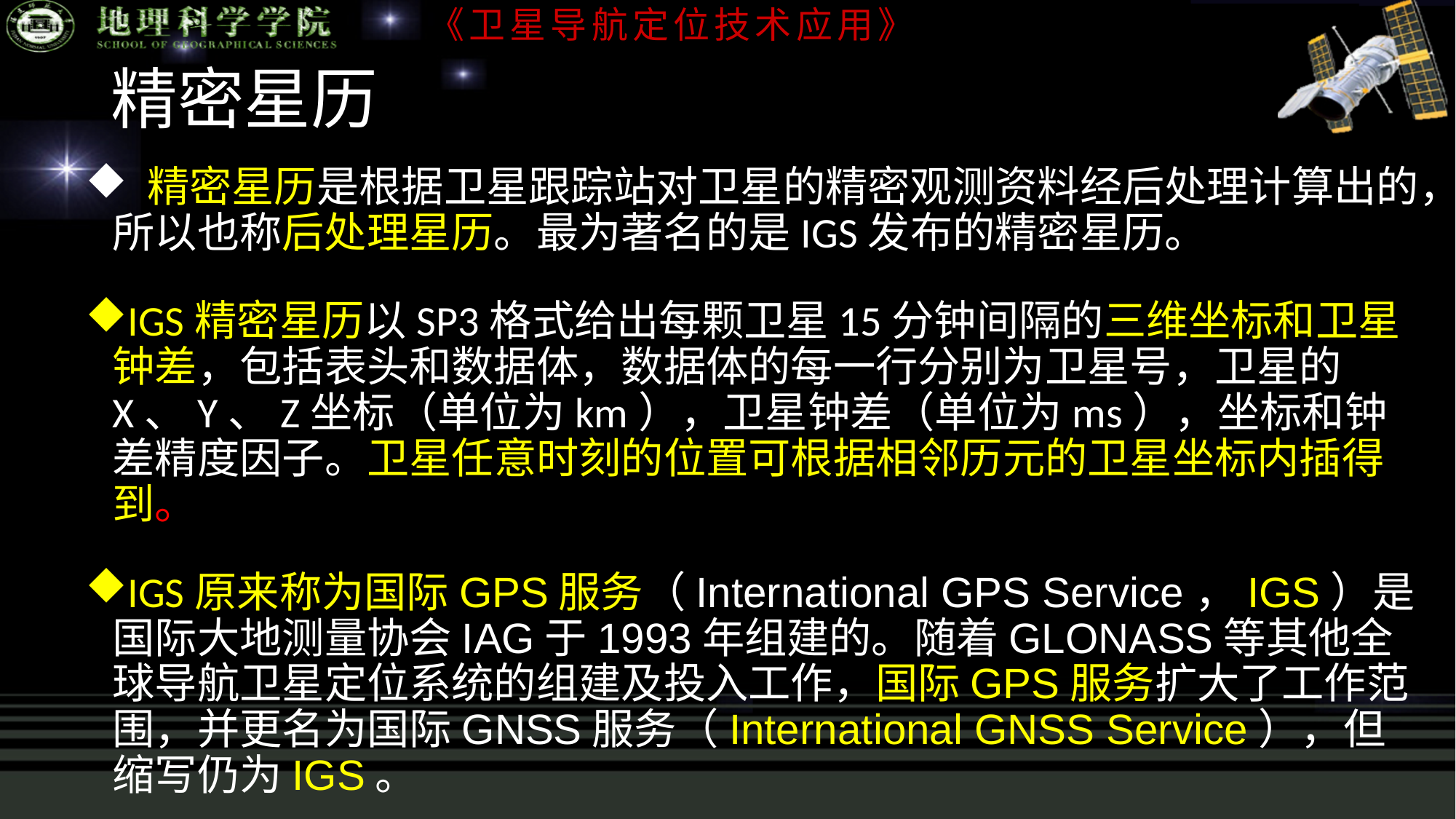

# 精密星历
 精密星历是根据卫星跟踪站对卫星的精密观测资料经后处理计算出的，所以也称后处理星历。最为著名的是IGS发布的精密星历。
IGS精密星历以SP3格式给出每颗卫星15分钟间隔的三维坐标和卫星钟差，包括表头和数据体，数据体的每一行分别为卫星号，卫星的X、Y、Z坐标（单位为km），卫星钟差（单位为ms），坐标和钟差精度因子。卫星任意时刻的位置可根据相邻历元的卫星坐标内插得到。
IGS原来称为国际GPS服务（International GPS Service，IGS）是国际大地测量协会IAG于1993年组建的。随着GLONASS等其他全球导航卫星定位系统的组建及投入工作，国际GPS服务扩大了工作范围，并更名为国际GNSS服务（International GNSS Service），但缩写仍为IGS。